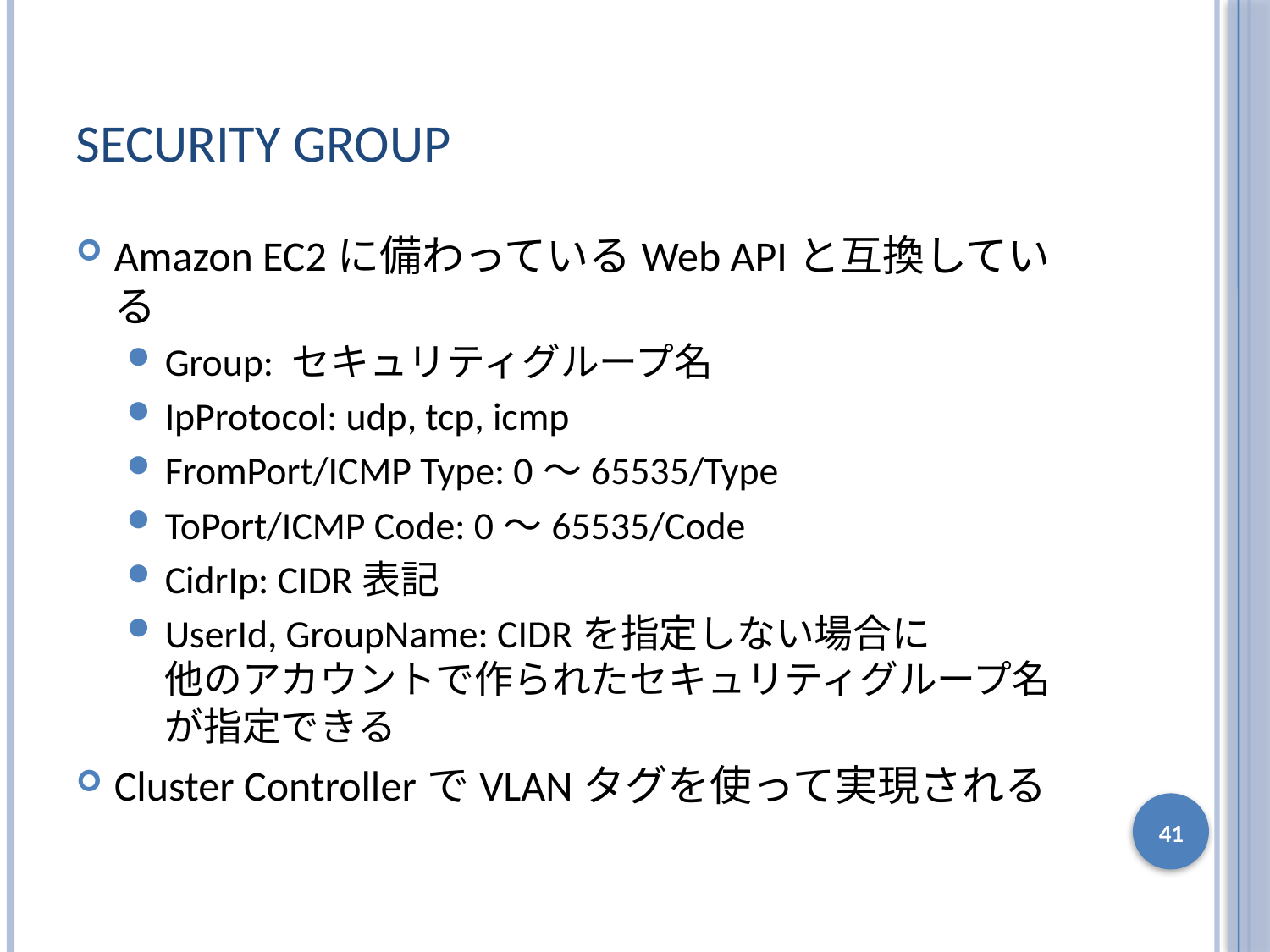

# Security Group
Amazon EC2に備わっているWeb APIと互換している
Group: セキュリティグループ名
IpProtocol: udp, tcp, icmp
FromPort/ICMP Type: 0～65535/Type
ToPort/ICMP Code: 0～65535/Code
CidrIp: CIDR表記
UserId, GroupName: CIDRを指定しない場合に
他のアカウントで作られたセキュリティグループ名が指定できる
Cluster ControllerでVLANタグを使って実現される
41